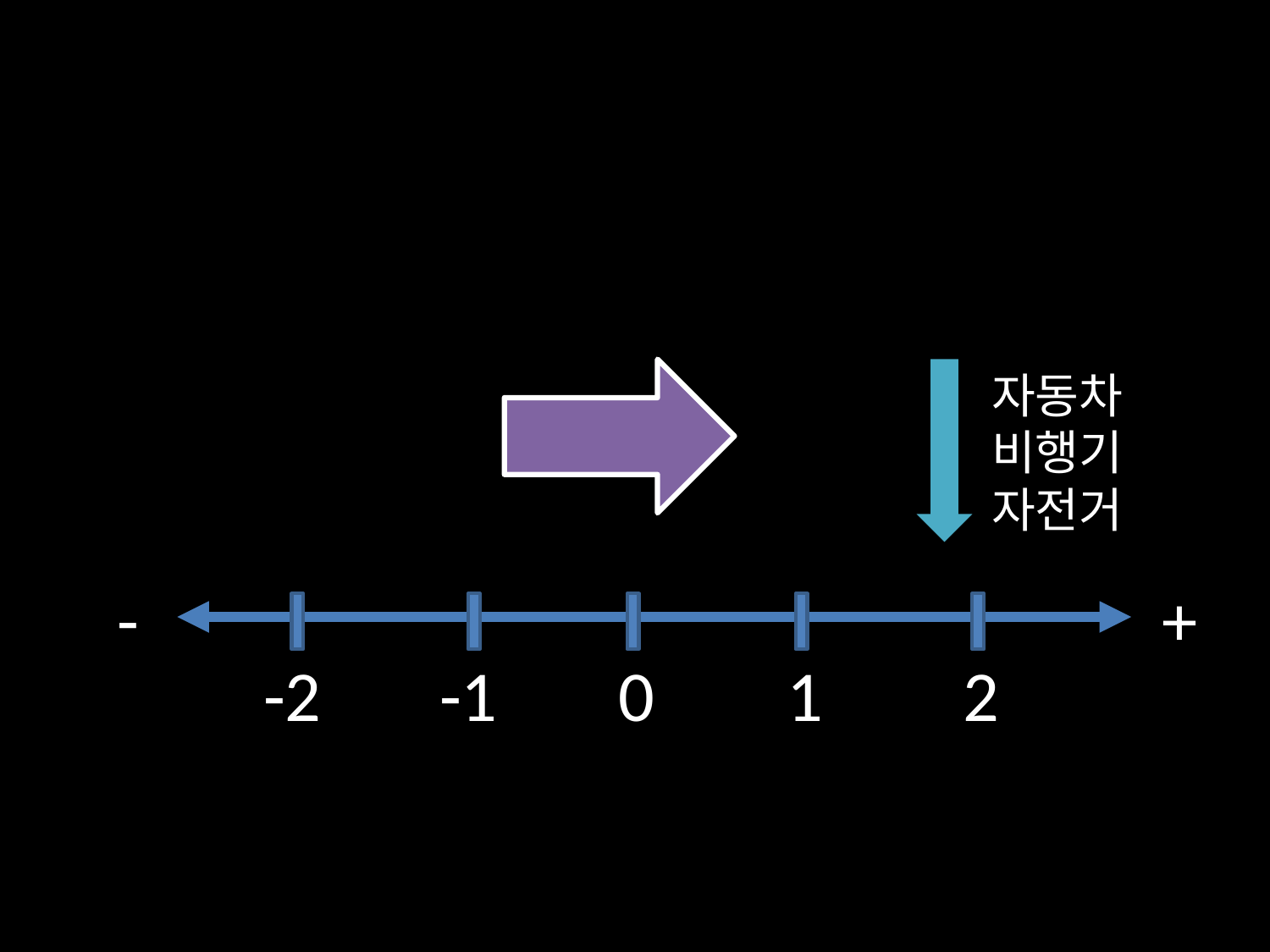

자동차
비행기
자전거

-
+

-2
-1
0
1
2